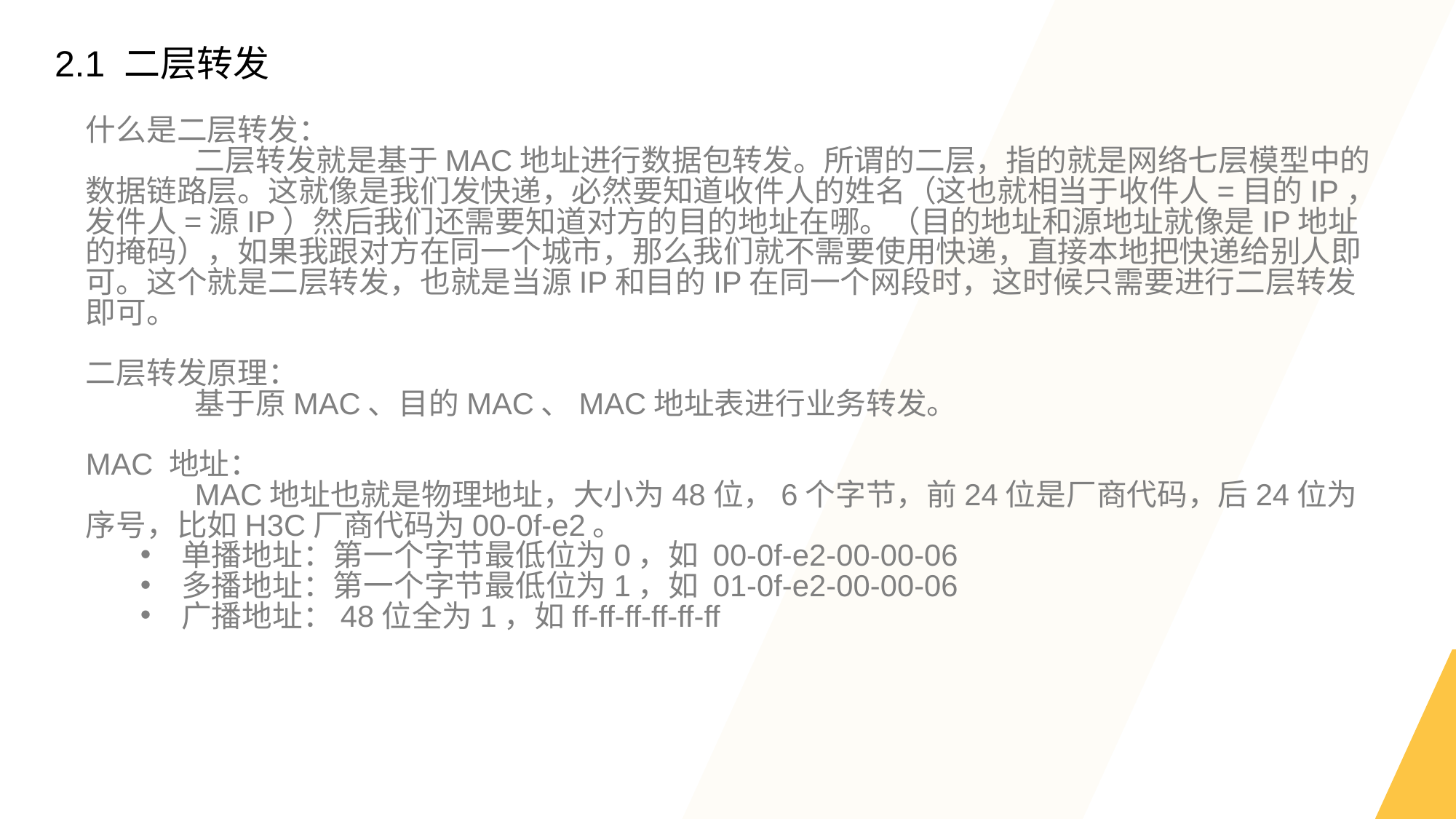

2.1 二层转发

什么是二层转发：
	二层转发就是基于MAC地址进行数据包转发。所谓的二层，指的就是网络七层模型中的数据链路层。这就像是我们发快递，必然要知道收件人的姓名（这也就相当于收件人=目的IP，发件人=源IP）然后我们还需要知道对方的目的地址在哪。（目的地址和源地址就像是IP地址的掩码），如果我跟对方在同一个城市，那么我们就不需要使用快递，直接本地把快递给别人即可。这个就是二层转发，也就是当源IP和目的IP在同一个网段时，这时候只需要进行二层转发即可。

二层转发原理：
	基于原MAC、目的MAC、MAC地址表进行业务转发。

MAC 地址：
	MAC地址也就是物理地址，大小为48位，6个字节，前24位是厂商代码，后24位为序号，比如H3C厂商代码为00-0f-e2。
单播地址：第一个字节最低位为0，如 00-0f-e2-00-00-06
多播地址：第一个字节最低位为1，如 01-0f-e2-00-00-06
广播地址：48位全为1，如ff-ff-ff-ff-ff-ff